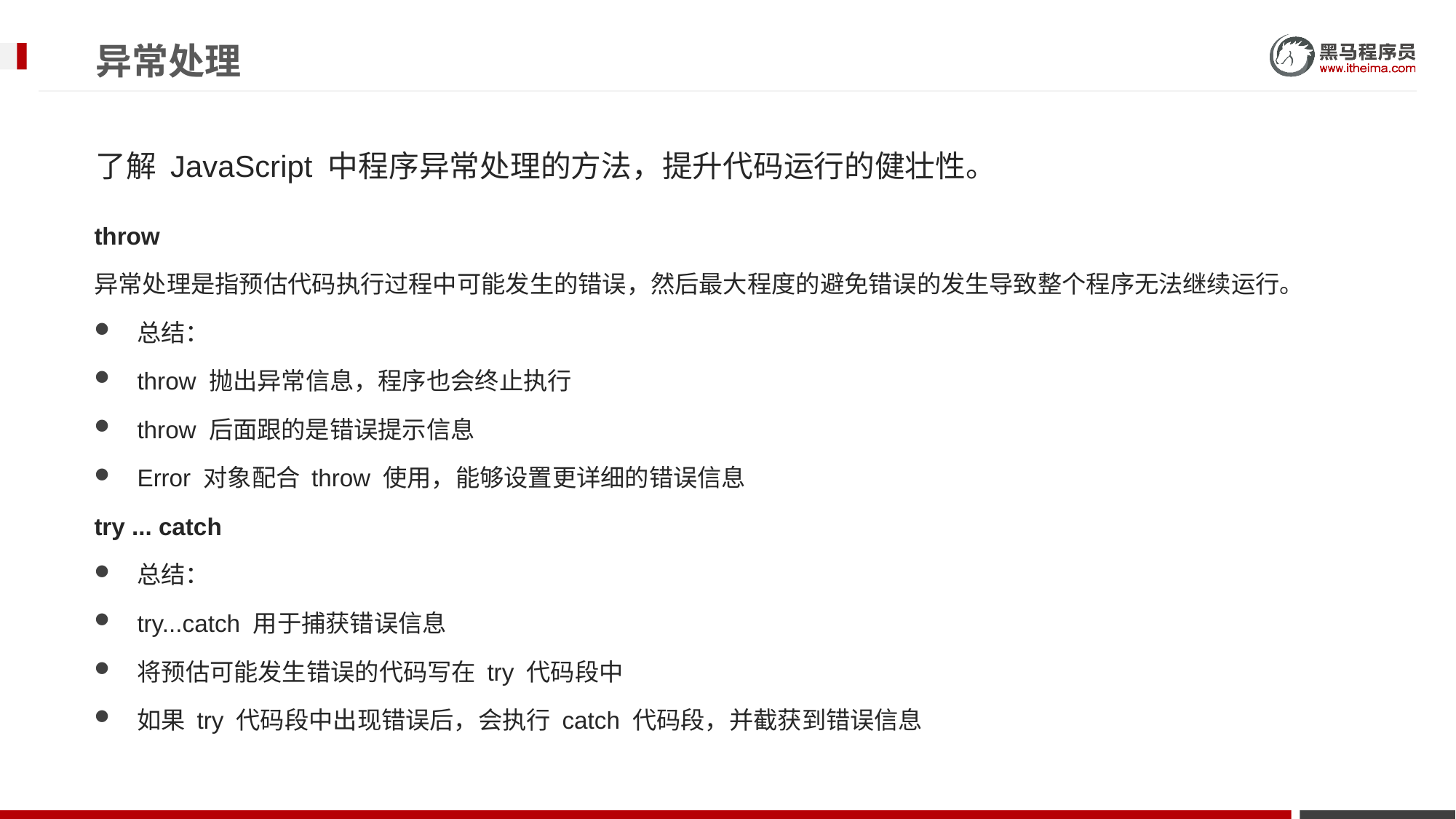

# 异常处理
了解 JavaScript 中程序异常处理的方法，提升代码运行的健壮性。
throw
异常处理是指预估代码执行过程中可能发生的错误，然后最大程度的避免错误的发生导致整个程序无法继续运行。
总结：
throw 抛出异常信息，程序也会终止执行
throw 后面跟的是错误提示信息
Error 对象配合 throw 使用，能够设置更详细的错误信息
try ... catch
总结：
try...catch 用于捕获错误信息
将预估可能发生错误的代码写在 try 代码段中
如果 try 代码段中出现错误后，会执行 catch 代码段，并截获到错误信息